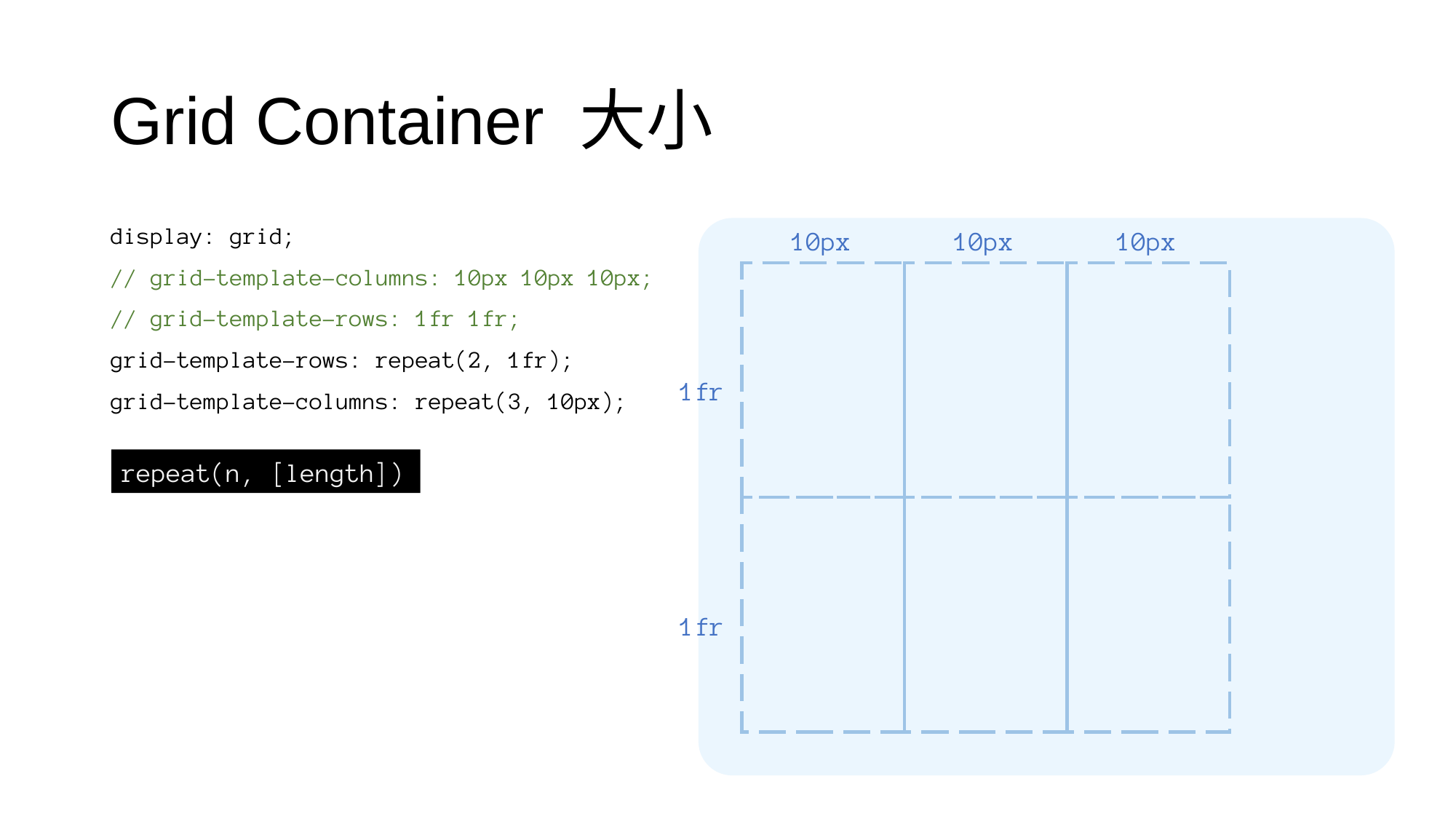

# Grid Container 大小
10px
10px
display: grid;
// grid-template-columns: 10px 10px 10px;
// grid-template-rows: 1fr 1fr;
grid-template-rows: repeat(2, 1fr);
grid-template-columns: repeat(3, 10px);

10px

1fr
repeat(n, [length])

1fr